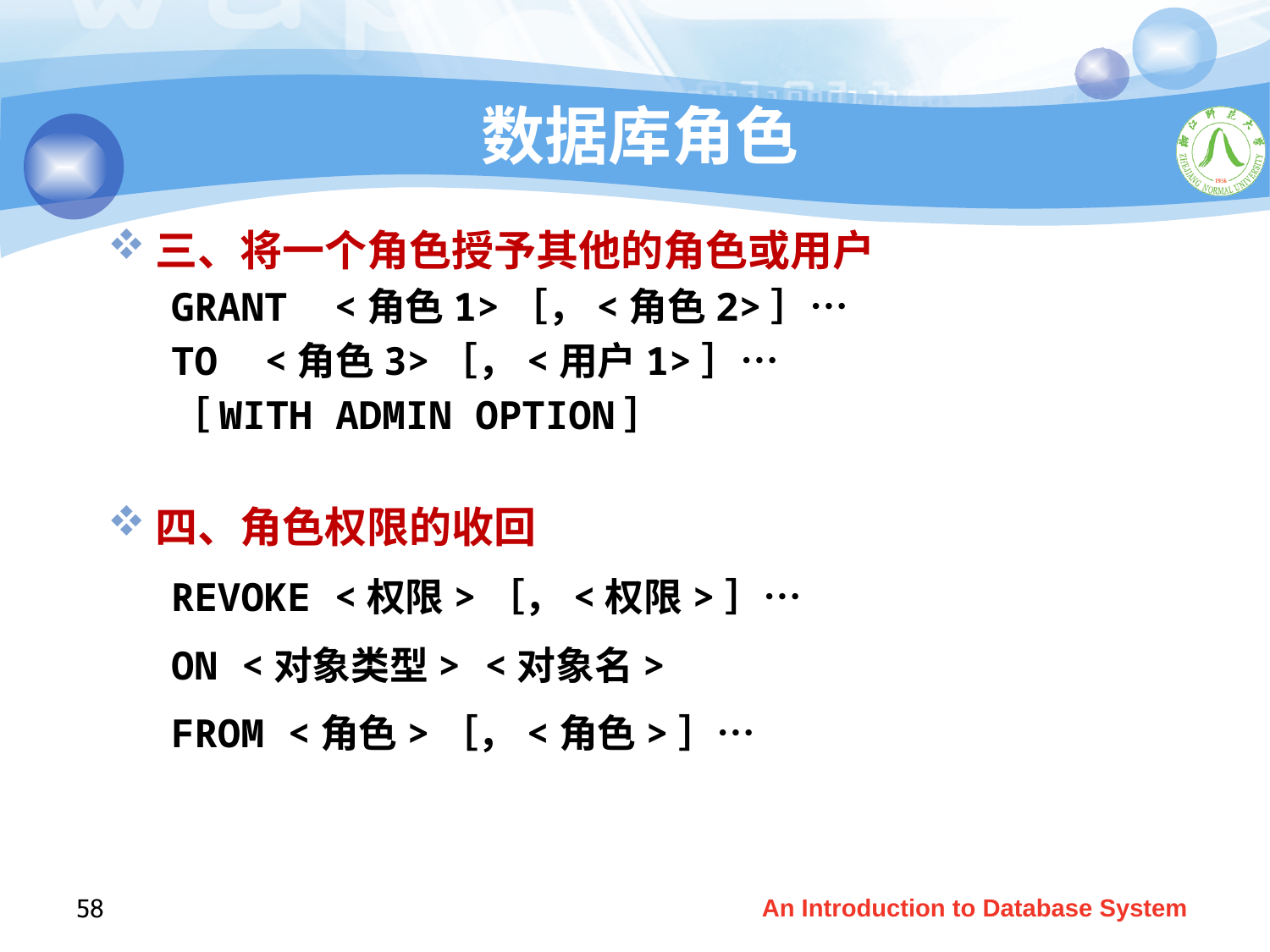

# 数据库角色
三、将一个角色授予其他的角色或用户
GRANT  <角色1>［，<角色2>］…
TO  <角色3>［，<用户1>］…
［WITH ADMIN OPTION］

四、角色权限的收回
REVOKE <权限>［，<权限>］…
ON <对象类型> <对象名>
FROM <角色>［，<角色>］…
58
An Introduction to Database System